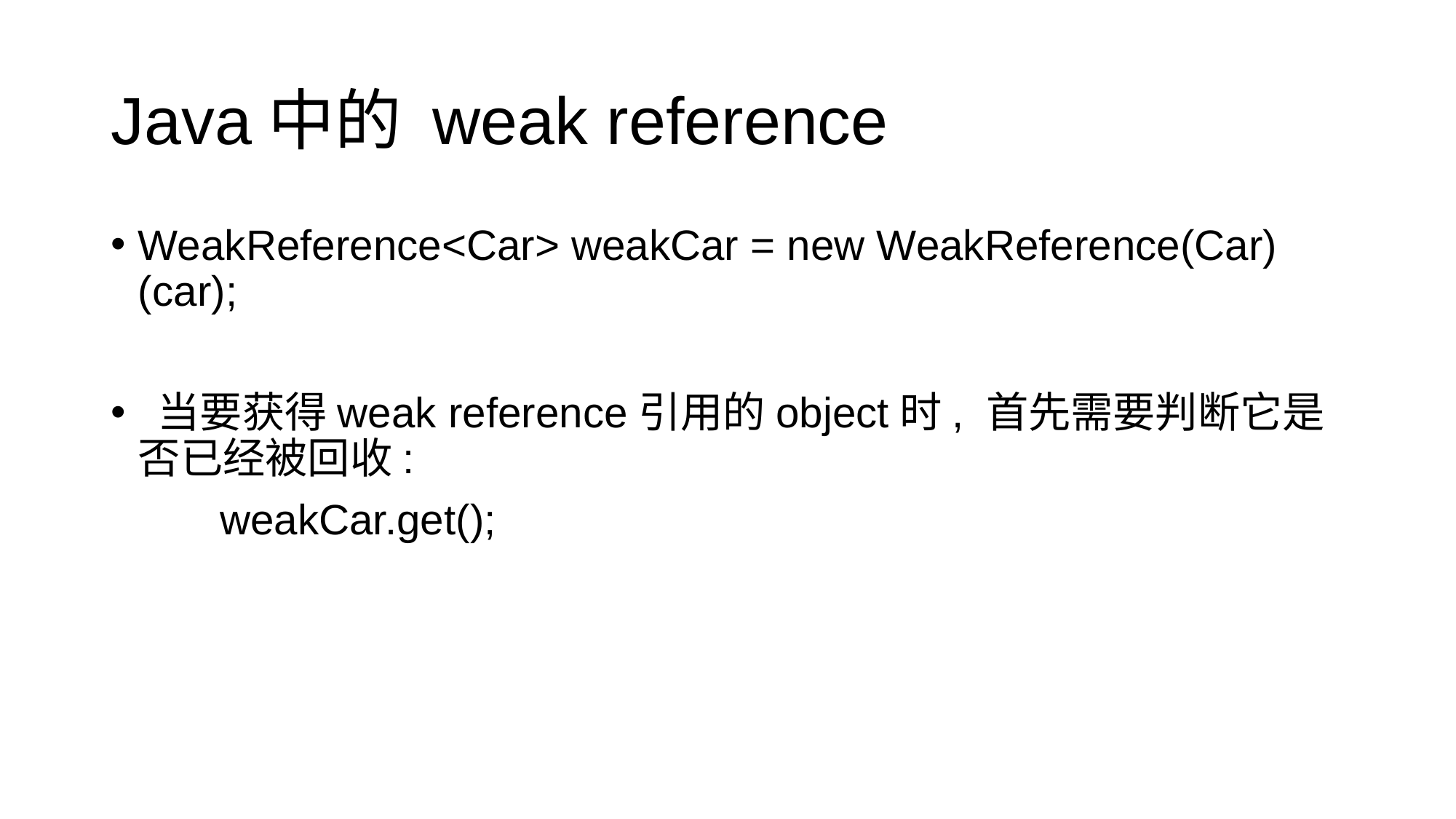

# Java中的 weak reference
WeakReference<Car> weakCar = new WeakReference(Car)(car);

 当要获得weak reference引用的object时, 首先需要判断它是否已经被回收:
	weakCar.get();